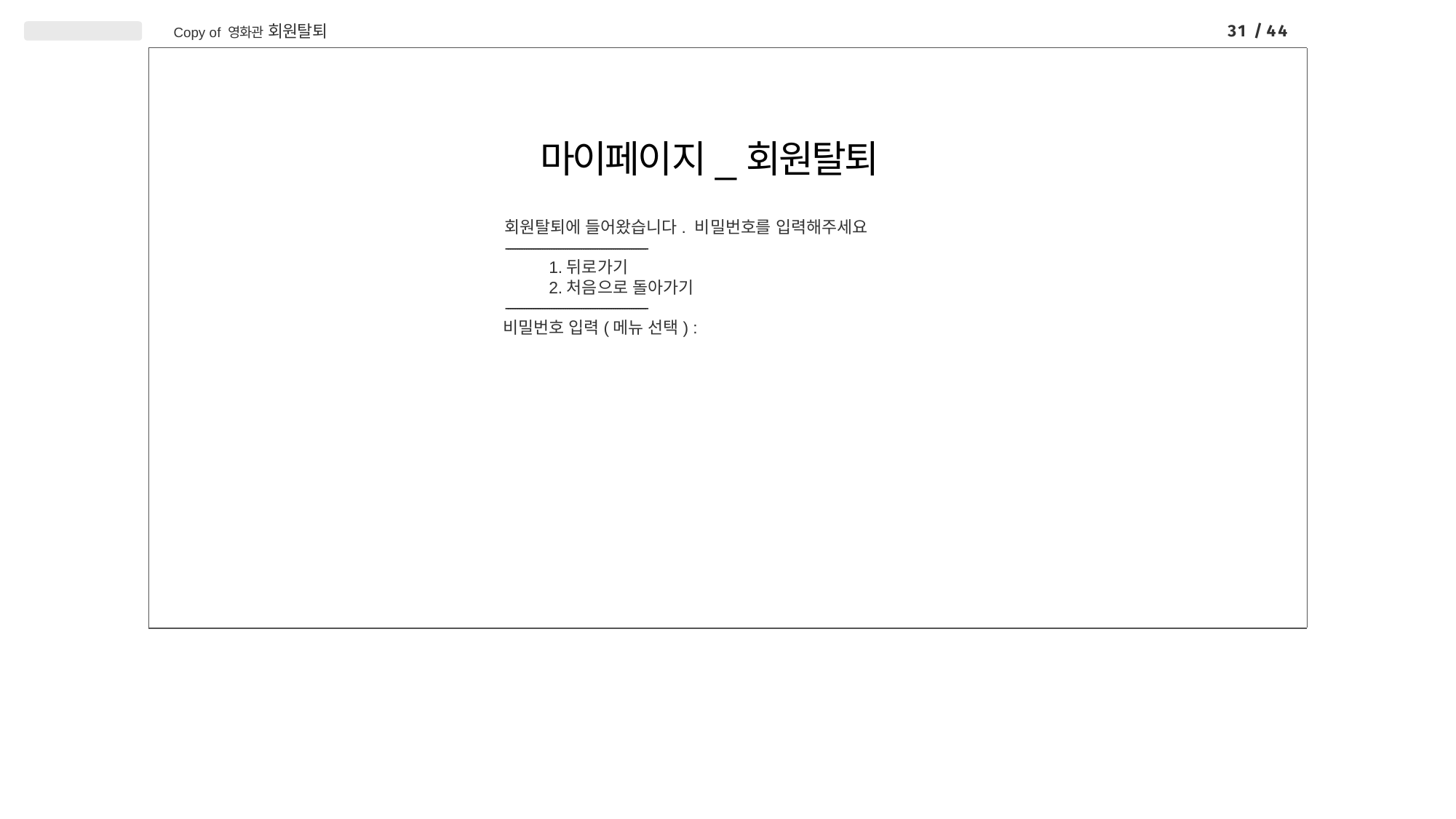

31 / 44
Copy of 영화관 회원탈퇴

# 마이페이지_회원탈퇴
회원탈퇴에 들어왔습니다. 비밀번호를 입력해주세요
--------------------------------------------------------------
          1.뒤로가기
          2.처음으로 돌아가기
--------------------------------------------------------------
비밀번호 입력(메뉴 선택) :